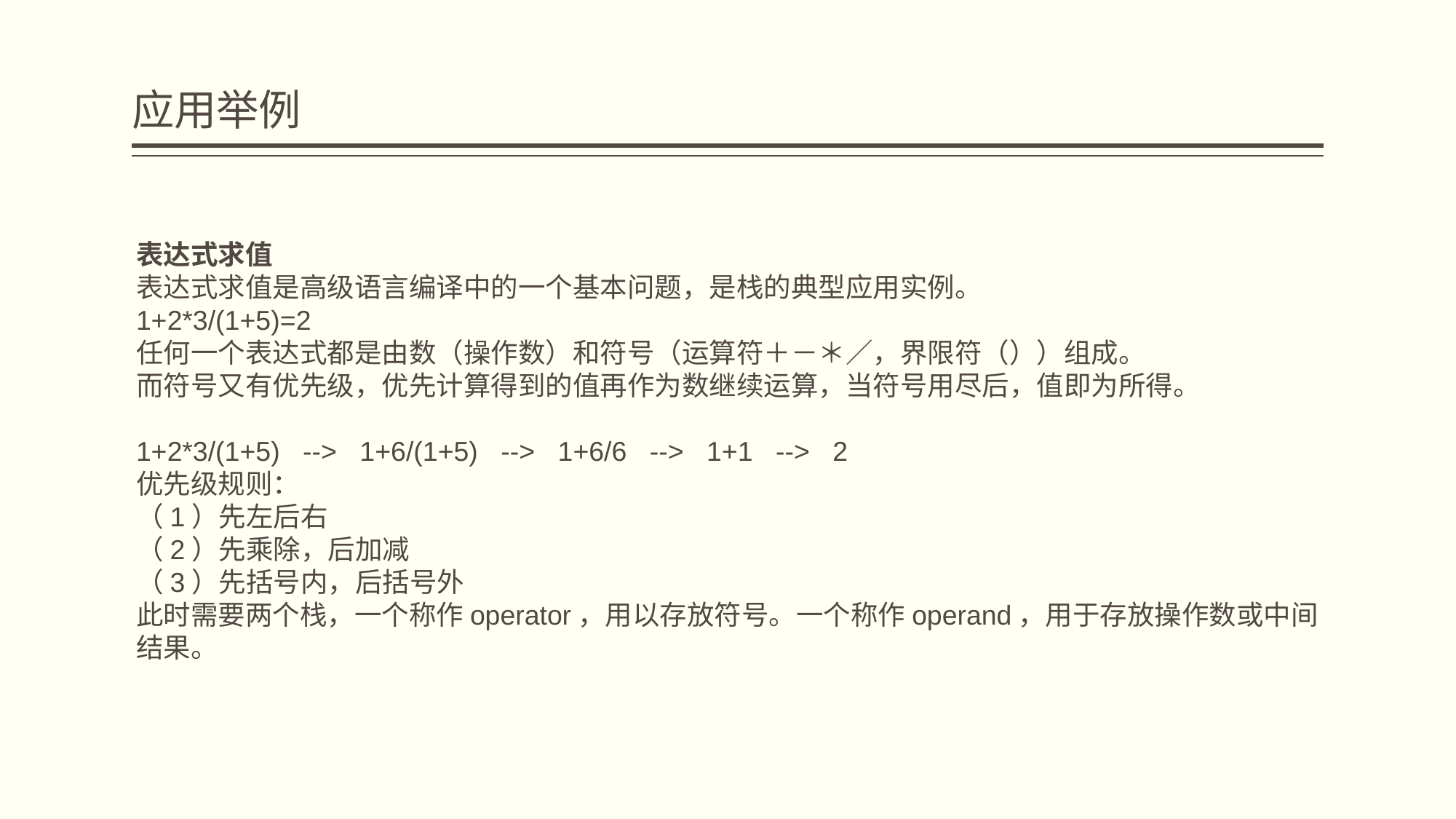

# 应用举例
表达式求值
表达式求值是高级语言编译中的一个基本问题，是栈的典型应用实例。
1+2*3/(1+5)=2
任何一个表达式都是由数（操作数）和符号（运算符＋－＊／，界限符（））组成。
而符号又有优先级，优先计算得到的值再作为数继续运算，当符号用尽后，值即为所得。

1+2*3/(1+5)   -->   1+6/(1+5)   -->   1+6/6   -->   1+1   -->   2
优先级规则：
（1）先左后右
（2）先乘除，后加减
（3）先括号内，后括号外
此时需要两个栈，一个称作operator，用以存放符号。一个称作operand，用于存放操作数或中间结果。